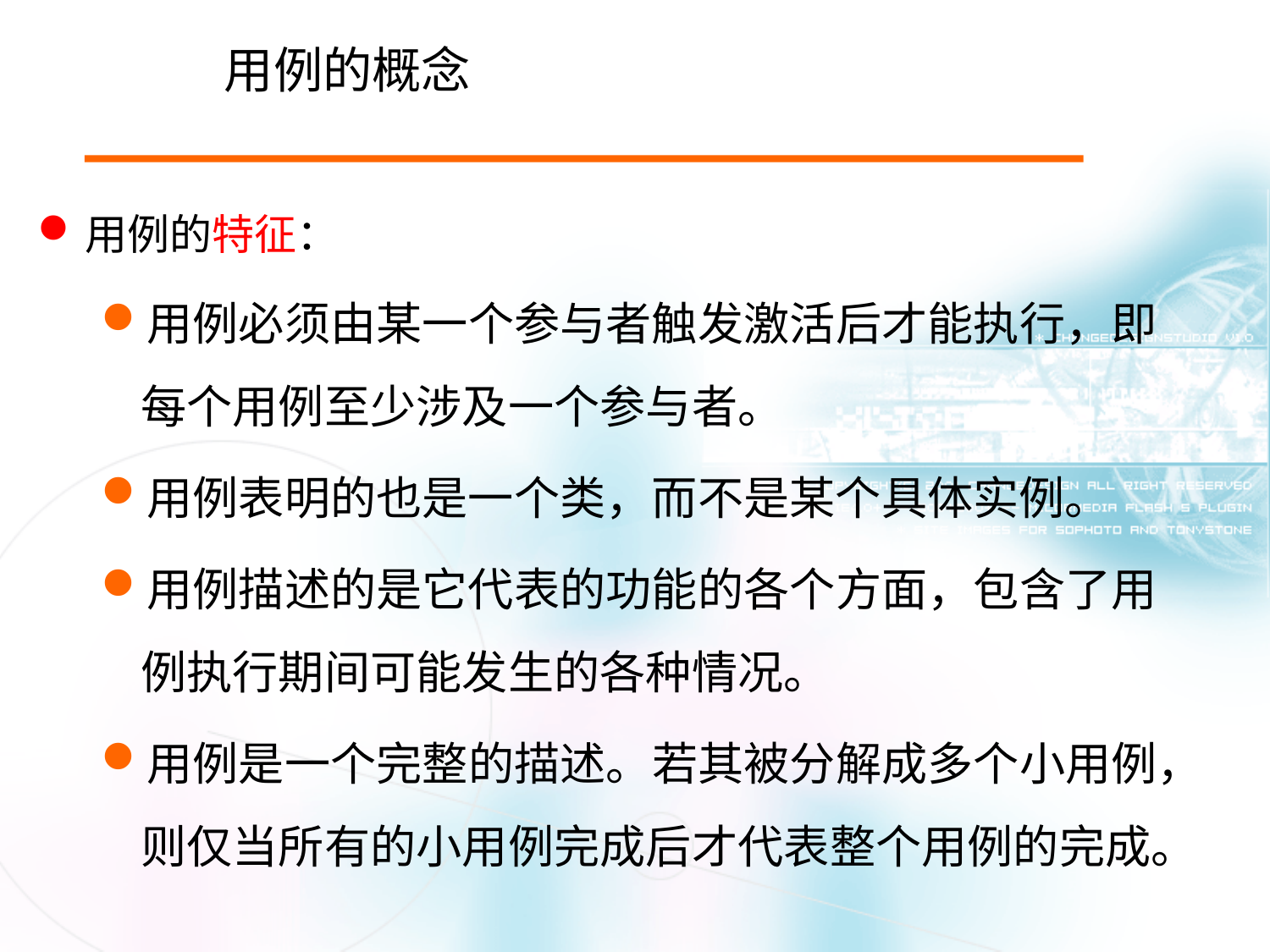

# 用例的概念
用例的特征：
用例必须由某一个参与者触发激活后才能执行，即每个用例至少涉及一个参与者。
用例表明的也是一个类，而不是某个具体实例。
用例描述的是它代表的功能的各个方面，包含了用例执行期间可能发生的各种情况。
用例是一个完整的描述。若其被分解成多个小用例，则仅当所有的小用例完成后才代表整个用例的完成。